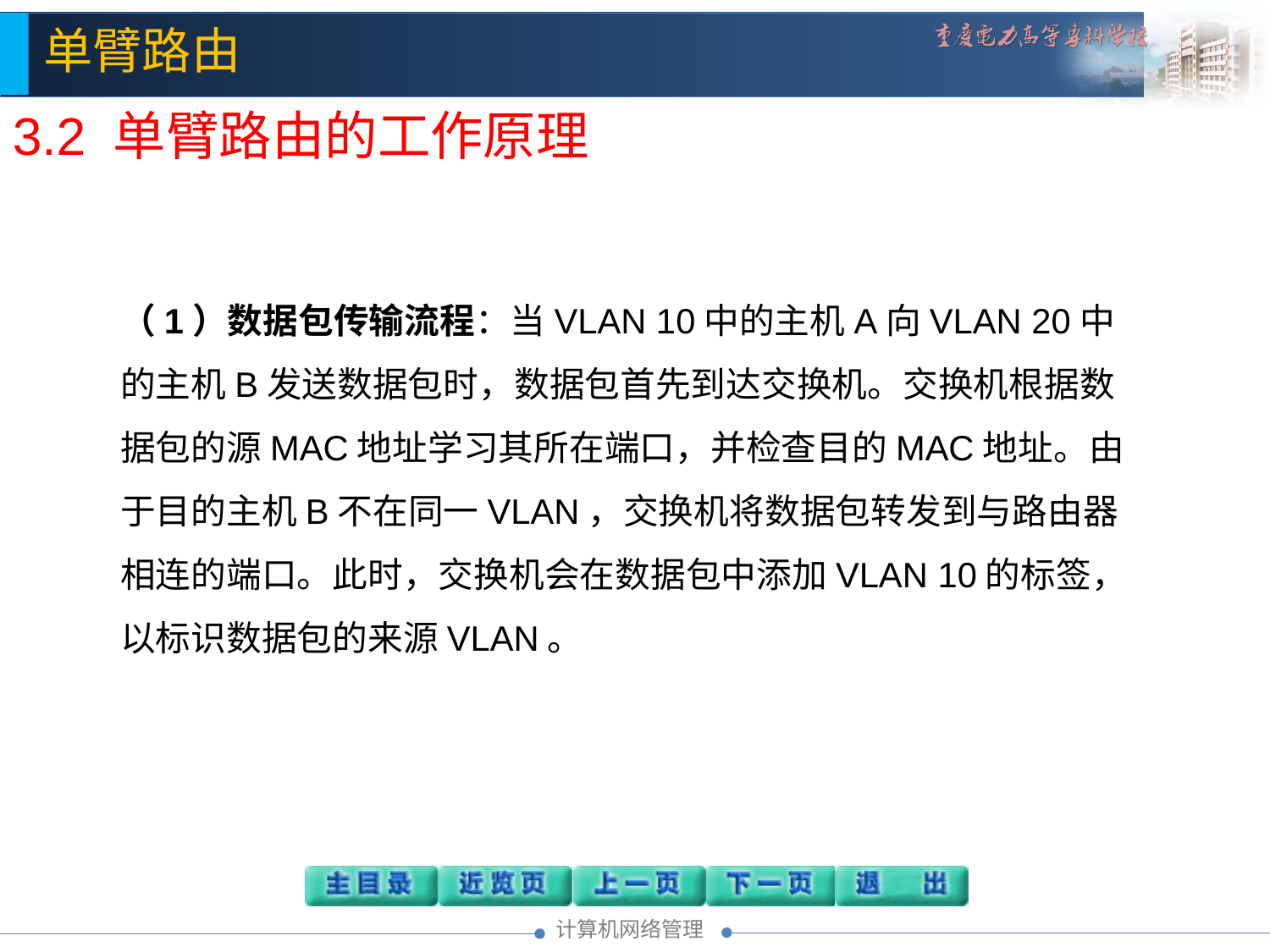

3.2 单臂路由的工作原理
（1）数据包传输流程：当VLAN 10中的主机A向VLAN 20中的主机B发送数据包时，数据包首先到达交换机。交换机根据数据包的源MAC地址学习其所在端口，并检查目的MAC地址。由于目的主机B不在同一VLAN，交换机将数据包转发到与路由器相连的端口。此时，交换机会在数据包中添加VLAN 10的标签，以标识数据包的来源VLAN。